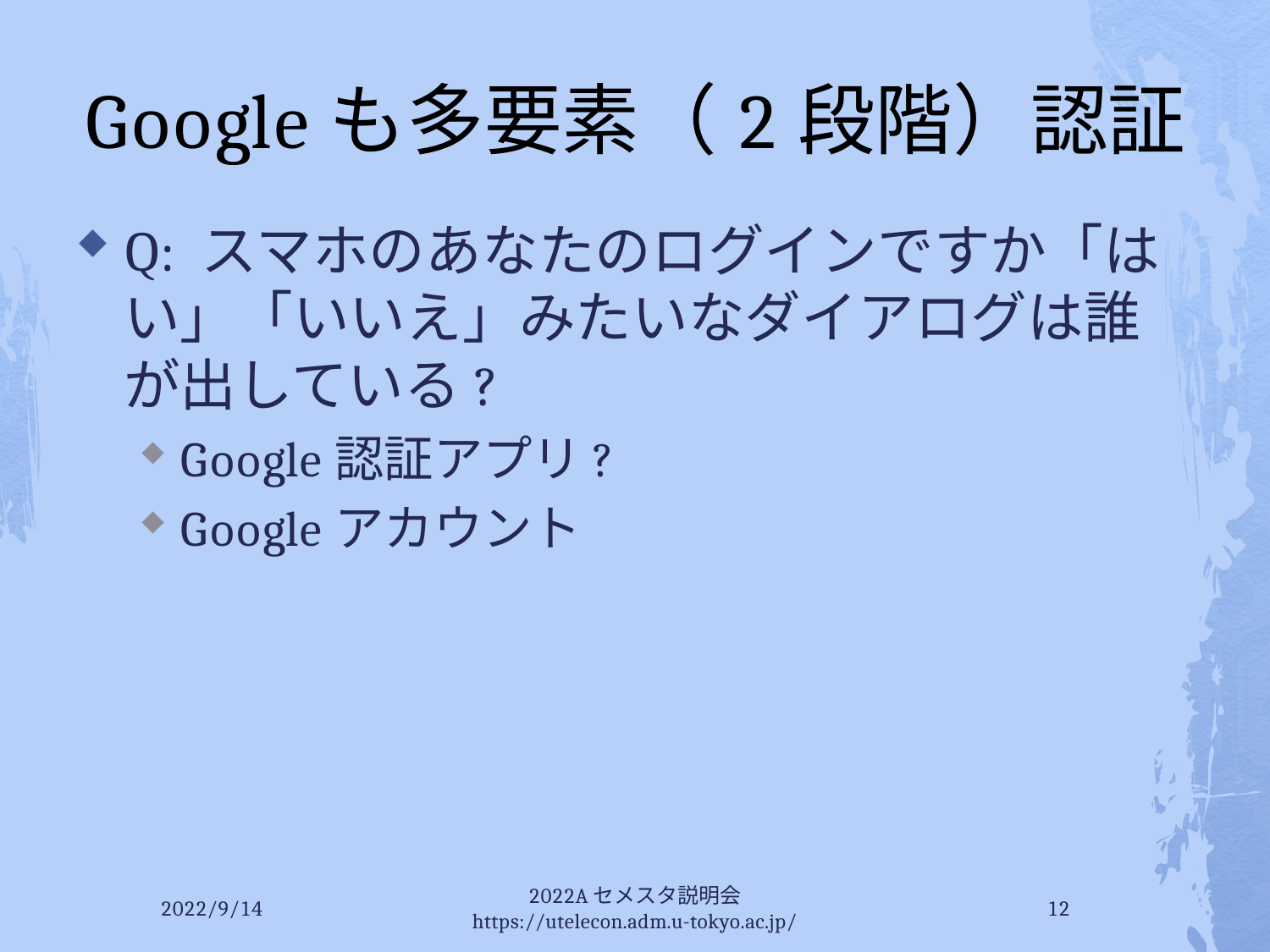

# Googleも多要素（2段階）認証
Q: スマホのあなたのログインですか「はい」「いいえ」みたいなダイアログは誰が出している?
Google認証アプリ?
Googleアカウント
2022/9/14
2022Aセメスタ説明会 https://utelecon.adm.u-tokyo.ac.jp/
12